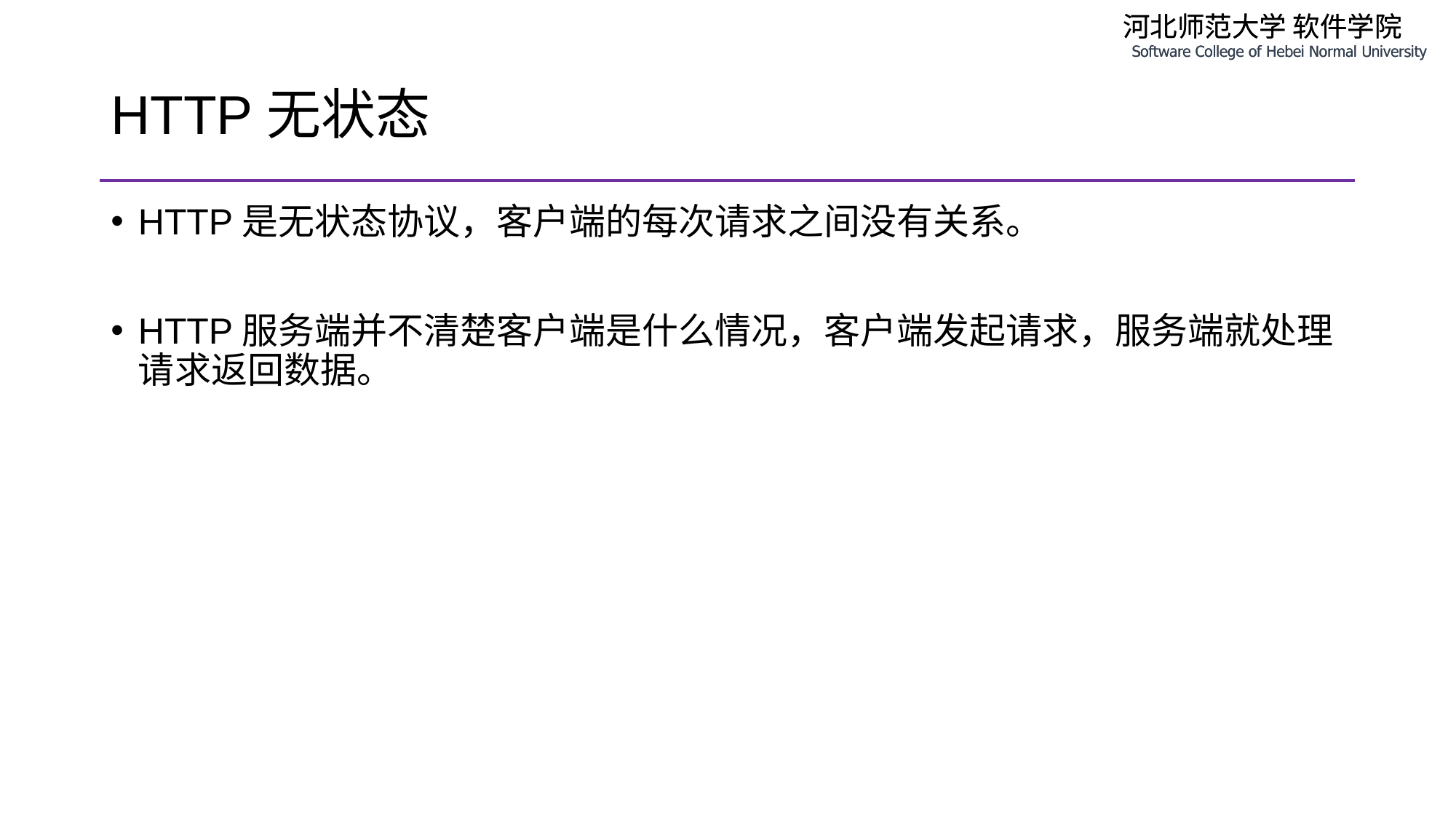

# HTTP无状态
HTTP是无状态协议，客户端的每次请求之间没有关系。

HTTP服务端并不清楚客户端是什么情况，客户端发起请求，服务端就处理请求返回数据。